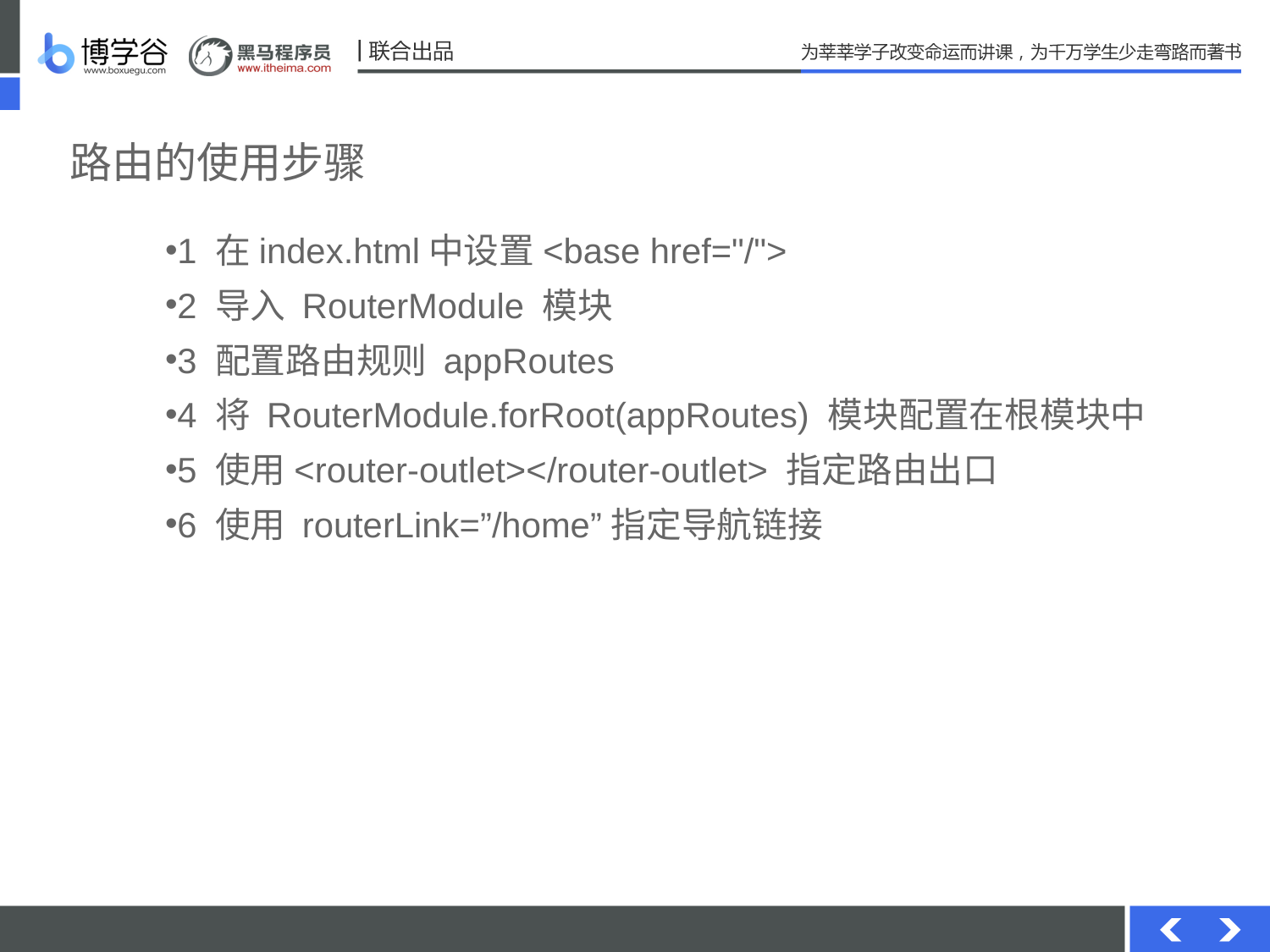

# 路由的使用步骤
1 在index.html中设置<base href="/">
2 导入 RouterModule 模块
3 配置路由规则 appRoutes
4 将 RouterModule.forRoot(appRoutes) 模块配置在根模块中
5 使用<router-outlet></router-outlet> 指定路由出口
6 使用 routerLink=”/home”指定导航链接